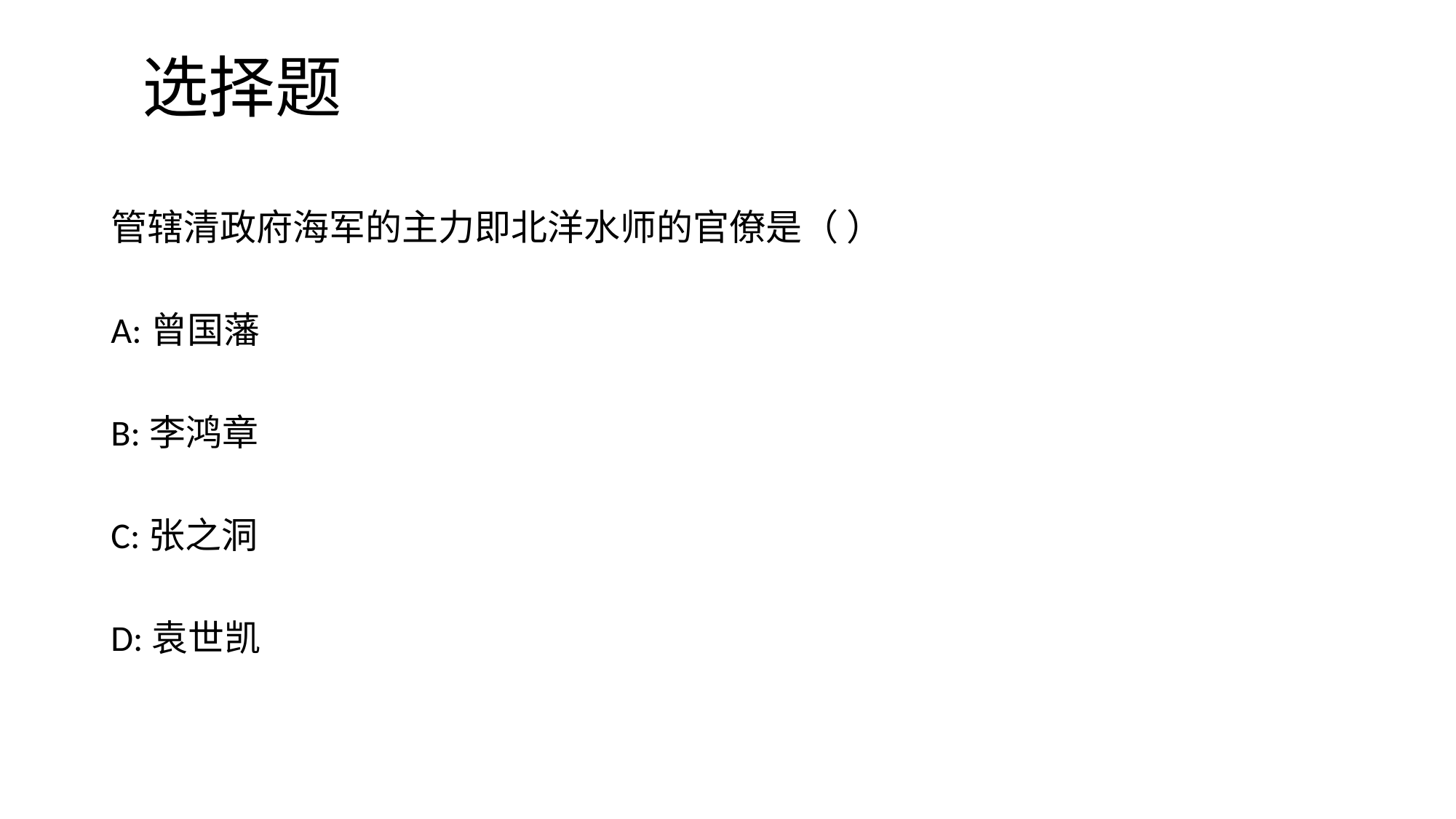

# 选择题
管辖清政府海军的主力即北洋水师的官僚是（ ）
A:曾国藩
B:李鸿章
C:张之洞
D:袁世凯